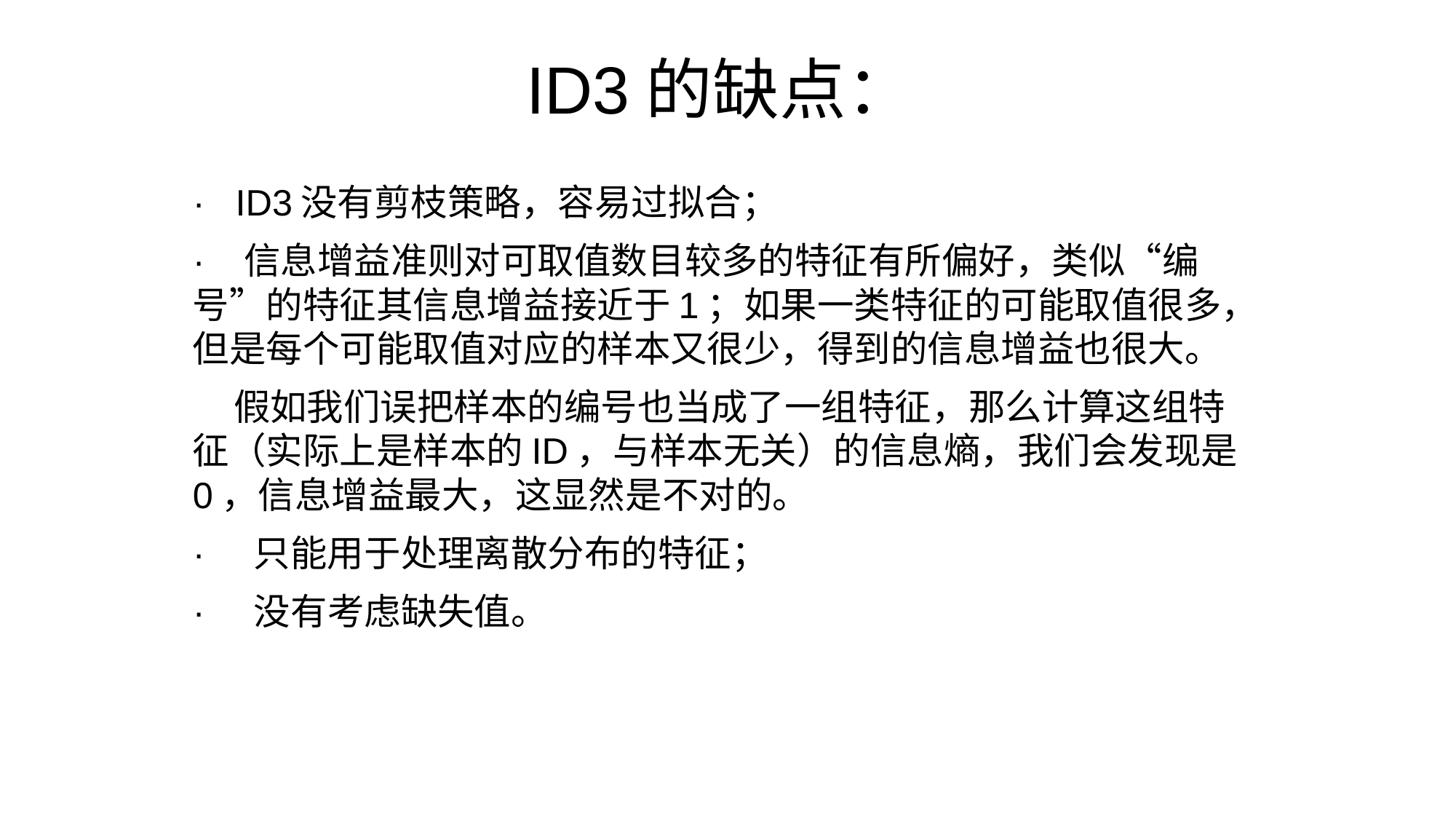

# ID3的缺点：
·   ID3没有剪枝策略，容易过拟合；
·   信息增益准则对可取值数目较多的特征有所偏好，类似“编号”的特征其信息增益接近于1；如果一类特征的可能取值很多，但是每个可能取值对应的样本又很少，得到的信息增益也很大。
    假如我们误把样本的编号也当成了一组特征，那么计算这组特征（实际上是样本的ID，与样本无关）的信息熵，我们会发现是0，信息增益最大，这显然是不对的。
·    只能用于处理离散分布的特征；
·    没有考虑缺失值。